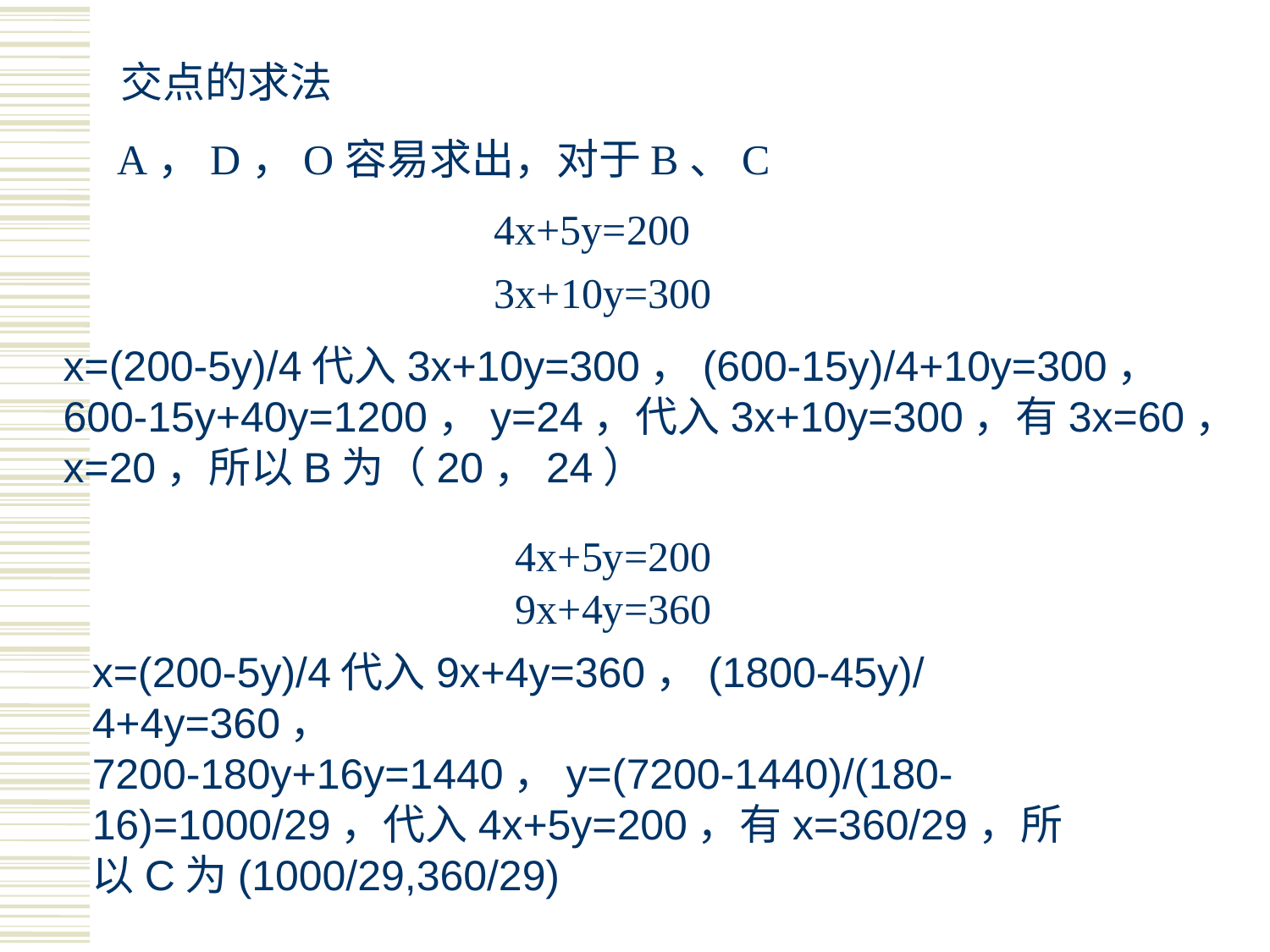

# 交点的求法
A，D，O容易求出，对于B、C
4x+5y=200
3x+10y=300
x=(200-5y)/4代入3x+10y=300，(600-15y)/4+10y=300，
600-15y+40y=1200，y=24，代入3x+10y=300，有3x=60，
x=20，所以B为（20，24）
4x+5y=200
9x+4y=360
x=(200-5y)/4代入9x+4y=360，(1800-45y)/4+4y=360，
7200-180y+16y=1440，y=(7200-1440)/(180-16)=1000/29，代入4x+5y=200，有x=360/29，所以C为(1000/29,360/29)